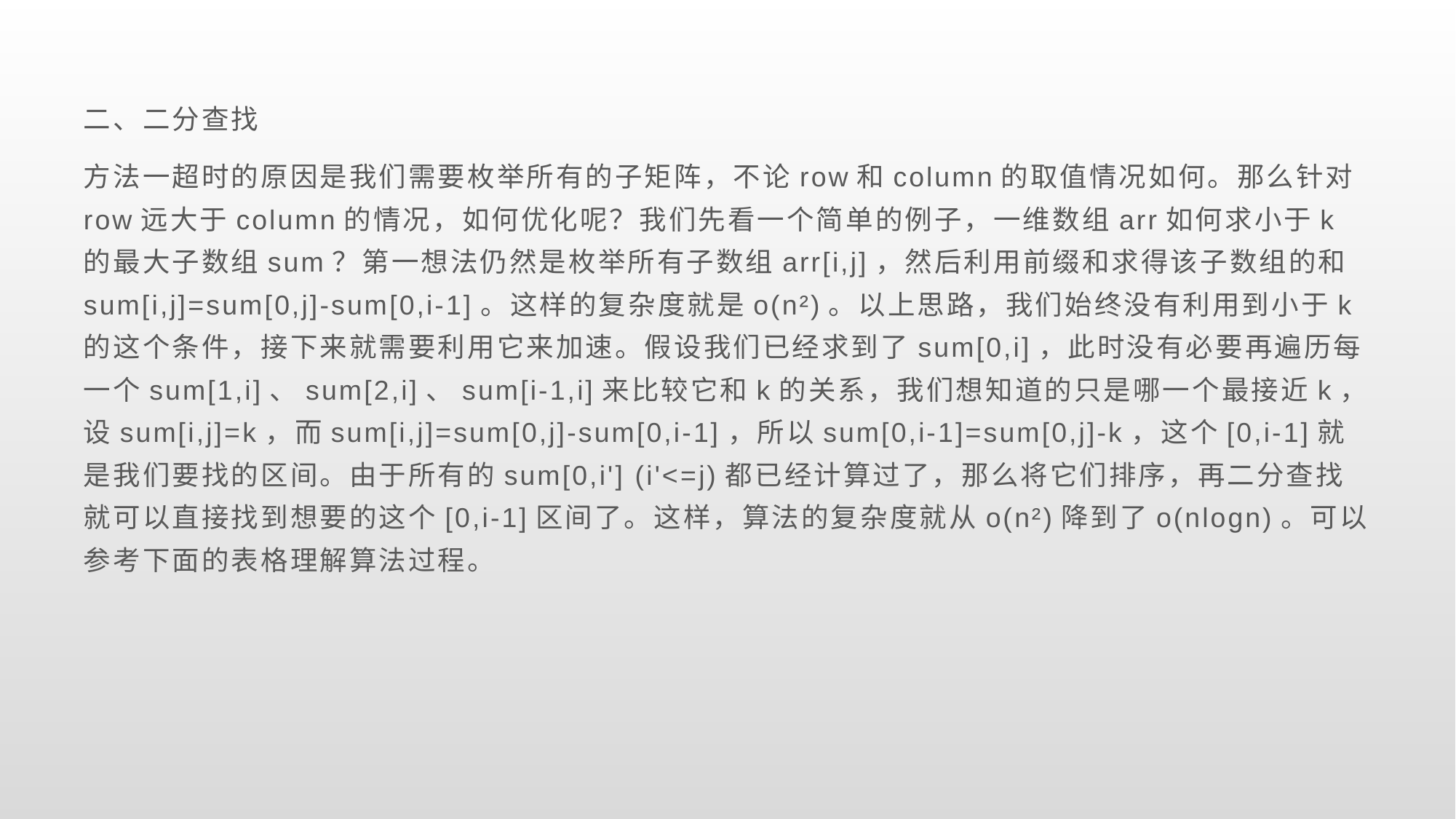

二、二分查找
方法一超时的原因是我们需要枚举所有的子矩阵，不论row和column的取值情况如何。那么针对row远大于column的情况，如何优化呢？我们先看一个简单的例子，一维数组arr如何求小于k的最大子数组sum？第一想法仍然是枚举所有子数组arr[i,j]，然后利用前缀和求得该子数组的和sum[i,j]=sum[0,j]-sum[0,i-1]。这样的复杂度就是o(n²)。以上思路，我们始终没有利用到小于k的这个条件，接下来就需要利用它来加速。假设我们已经求到了sum[0,i]，此时没有必要再遍历每一个sum[1,i]、sum[2,i]、sum[i-1,i]来比较它和k的关系，我们想知道的只是哪一个最接近k，设sum[i,j]=k，而sum[i,j]=sum[0,j]-sum[0,i-1]，所以sum[0,i-1]=sum[0,j]-k，这个[0,i-1]就是我们要找的区间。由于所有的sum[0,i'] (i'<=j)都已经计算过了，那么将它们排序，再二分查找就可以直接找到想要的这个[0,i-1]区间了。这样，算法的复杂度就从o(n²)降到了o(nlogn)。可以参考下面的表格理解算法过程。